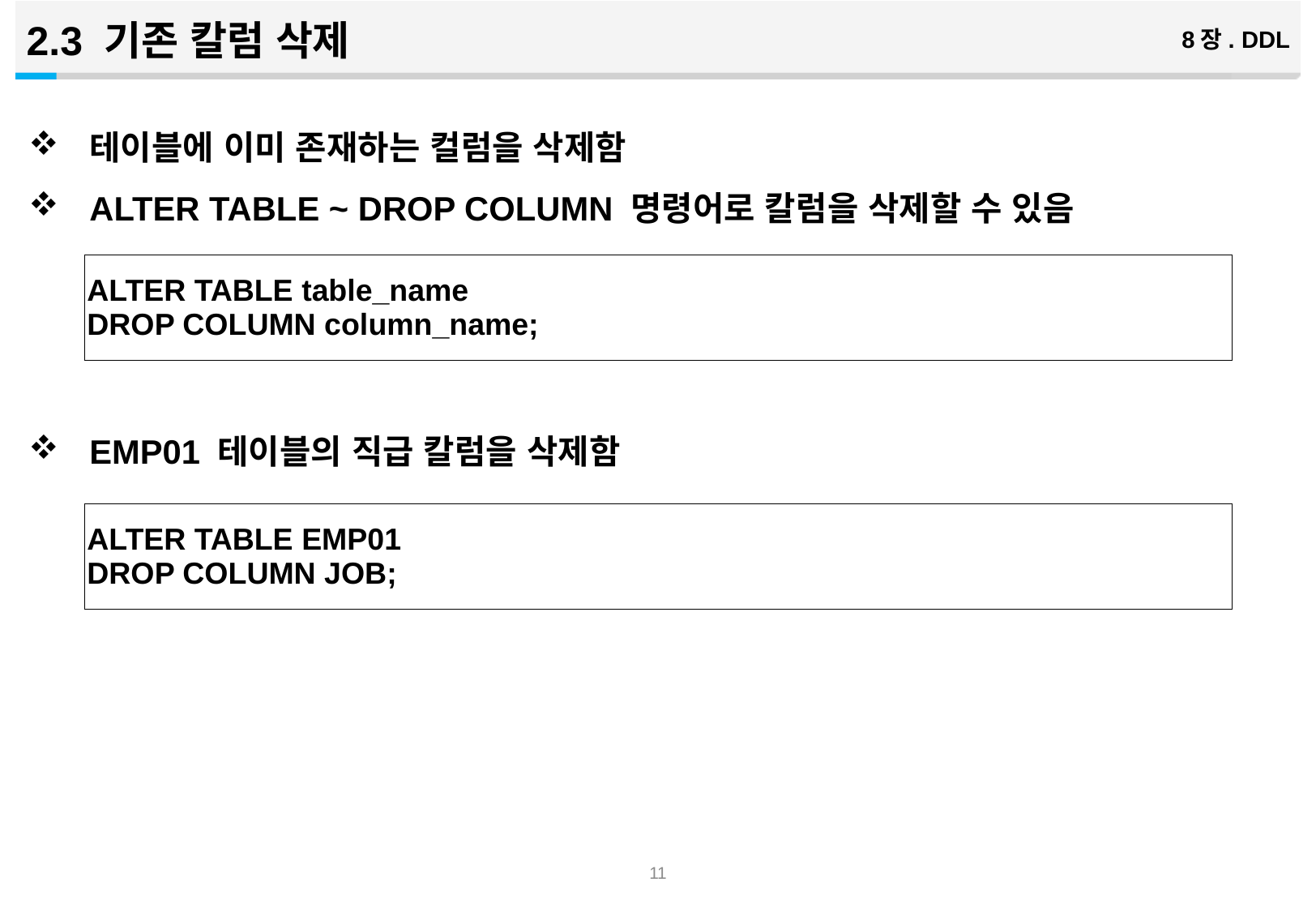

2.3 기존 칼럼 삭제
8장. DDL
테이블에 이미 존재하는 컬럼을 삭제함
ALTER TABLE ~ DROP COLUMN 명령어로 칼럼을 삭제할 수 있음

EMP01 테이블의 직급 칼럼을 삭제함

| ALTER TABLE table\_name DROP COLUMN column\_name; |
| --- |
| ALTER TABLE EMP01 DROP COLUMN JOB; |
| --- |
11